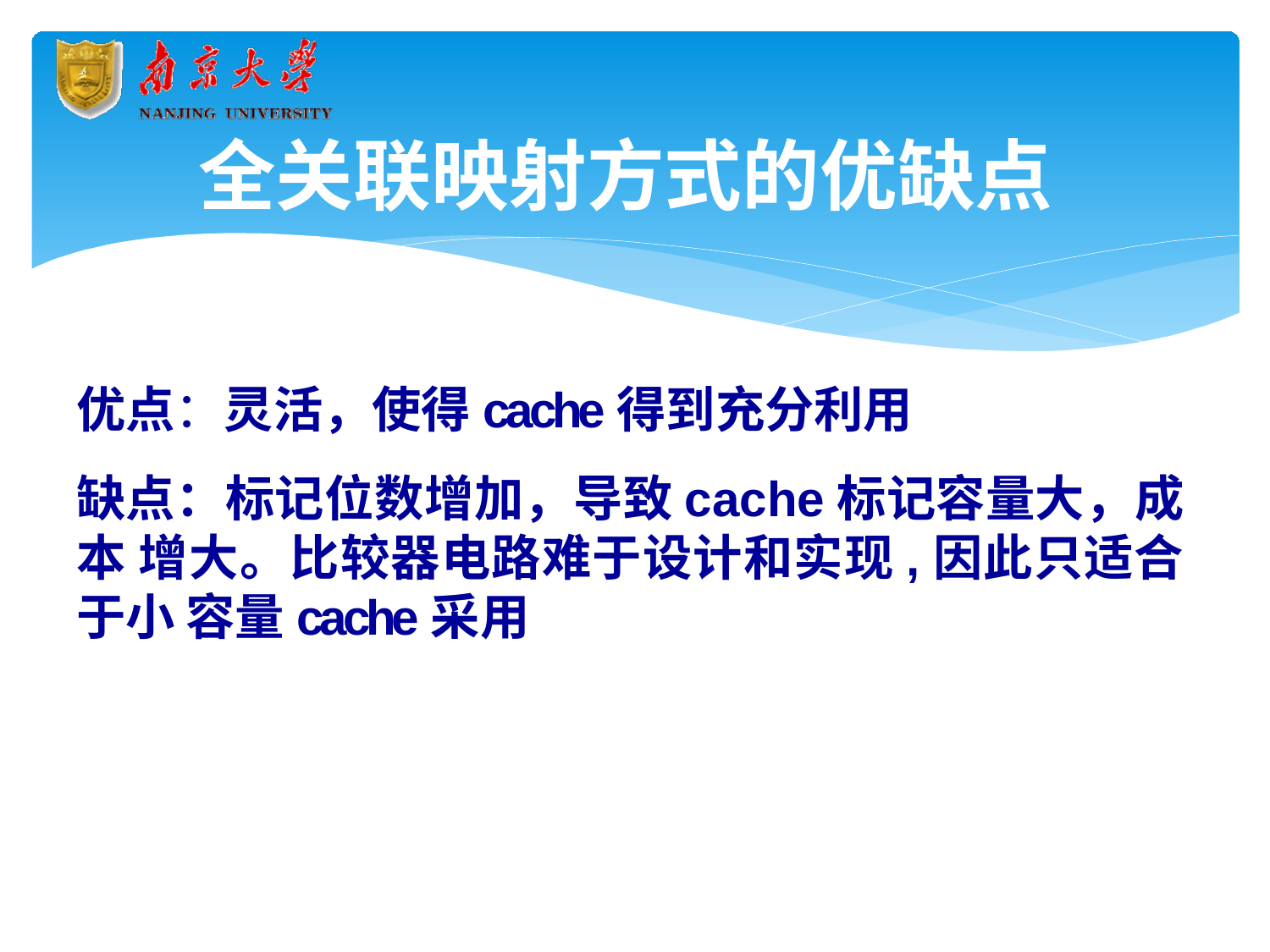

# 全关联映射方式的优缺点
优点：灵活，使得cache得到充分利用
缺点：标记位数增加，导致cache标记容量大，成本 增大。比较器电路难于设计和实现,因此只适合于小 容量cache采用